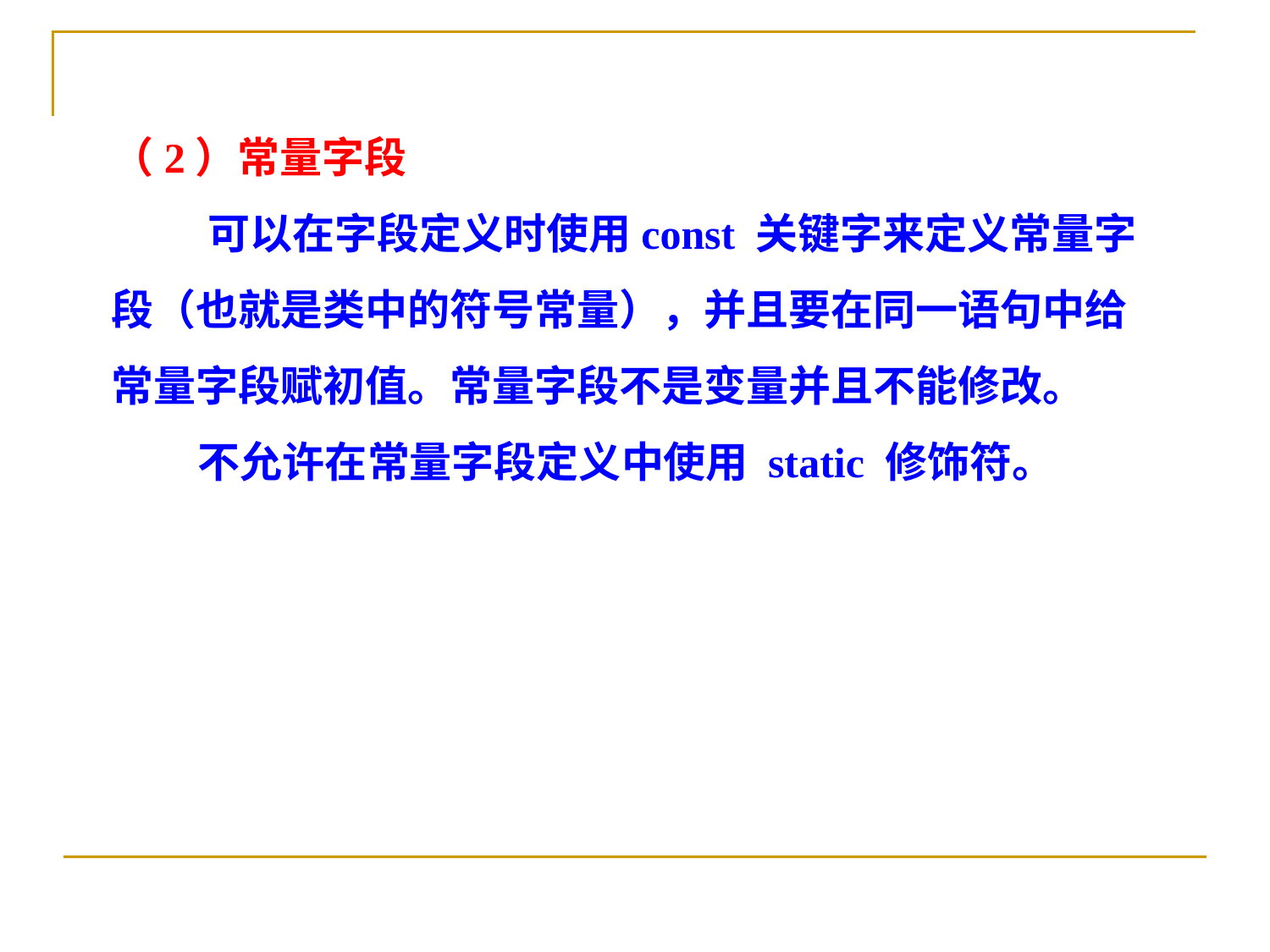

（2）常量字段
         可以在字段定义时使用const 关键字来定义常量字段（也就是类中的符号常量），并且要在同一语句中给常量字段赋初值。常量字段不是变量并且不能修改。
        不允许在常量字段定义中使用 static 修饰符。